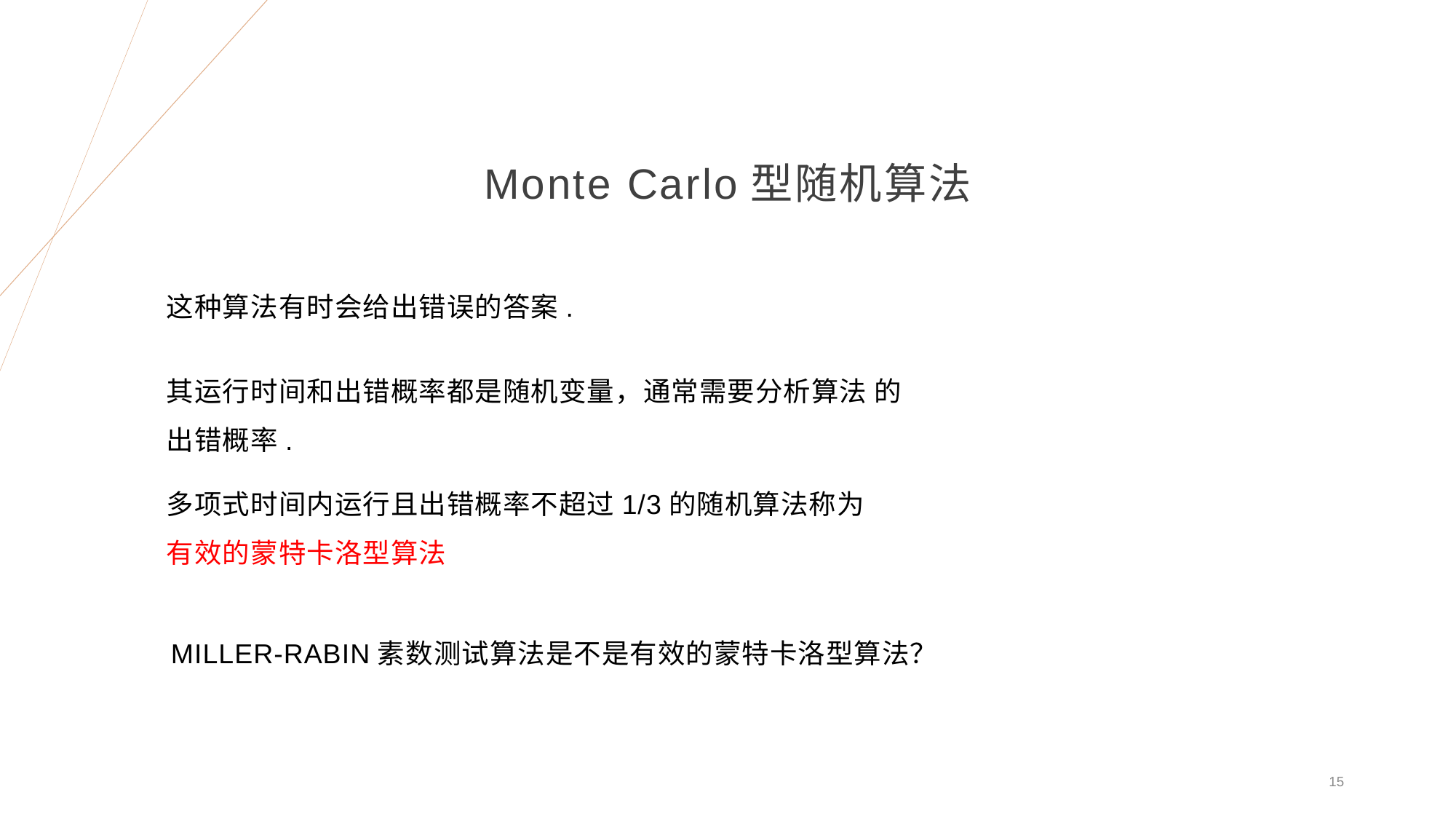

# Monte Carlo型随机算法
这种算法有时会给出错误的答案.
其运行时间和出错概率都是随机变量，通常需要分析算法 的出错概率.
多项式时间内运行且出错概率不超过1/3的随机算法称为    有效的蒙特卡洛型算法
Miller-Rabin素数测试算法是不是有效的蒙特卡洛型算法？
15